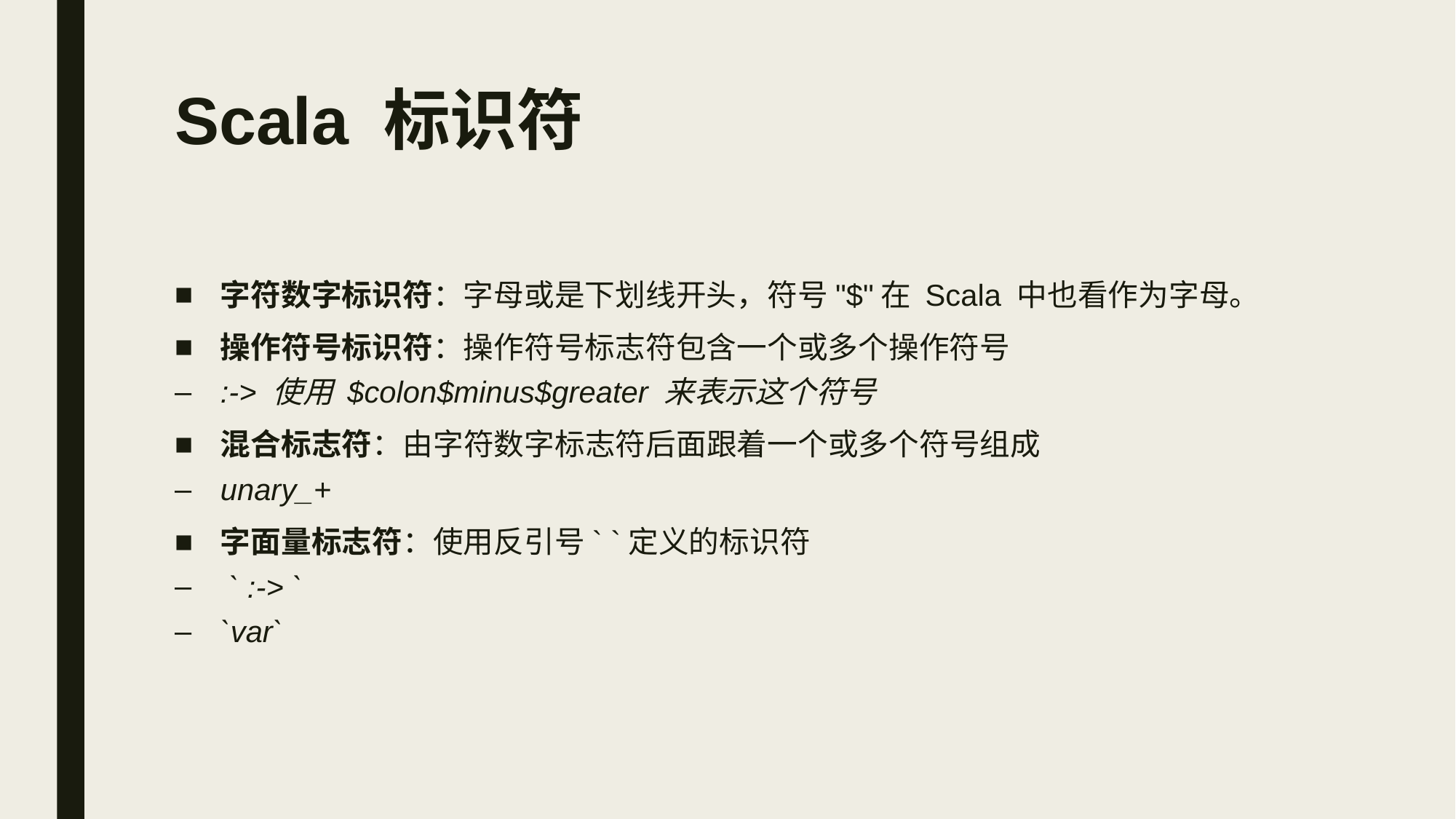

# Scala 标识符
字符数字标识符：字母或是下划线开头，符号"$"在 Scala 中也看作为字母。
操作符号标识符：操作符号标志符包含一个或多个操作符号
:-> 使用 $colon$minus$greater 来表示这个符号
混合标志符：由字符数字标志符后面跟着一个或多个符号组成
unary_+
字面量标志符：使用反引号` `定义的标识符
 ` :-> `
`var`